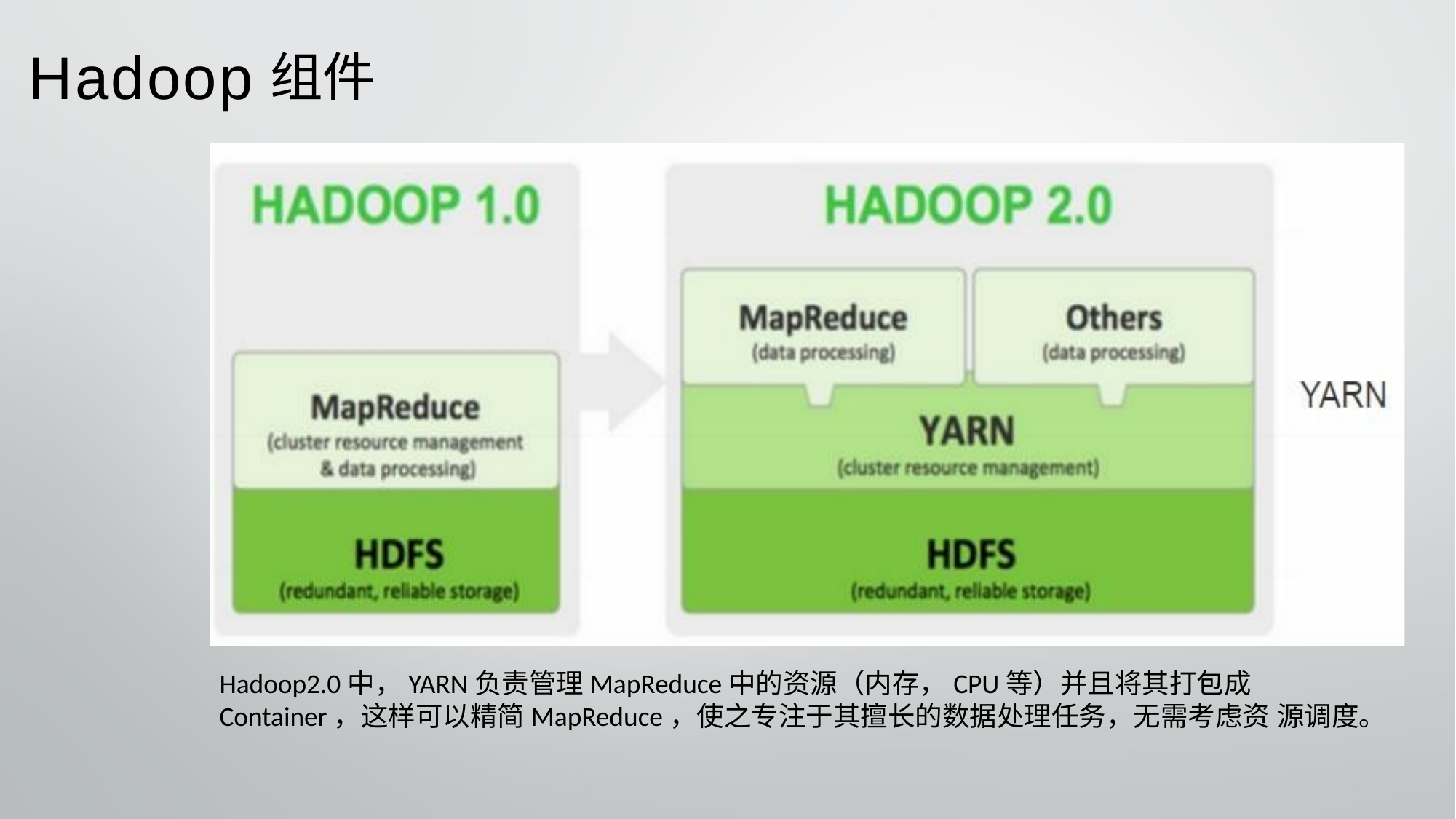

# Hadoop组件

Hadoop2.0中，YARN负责管理MapReduce中的资源（内存，CPU等）并且将其打包成
Container，这样可以精简MapReduce，使之专注于其擅长的数据处理任务，无需考虑资 源调度。